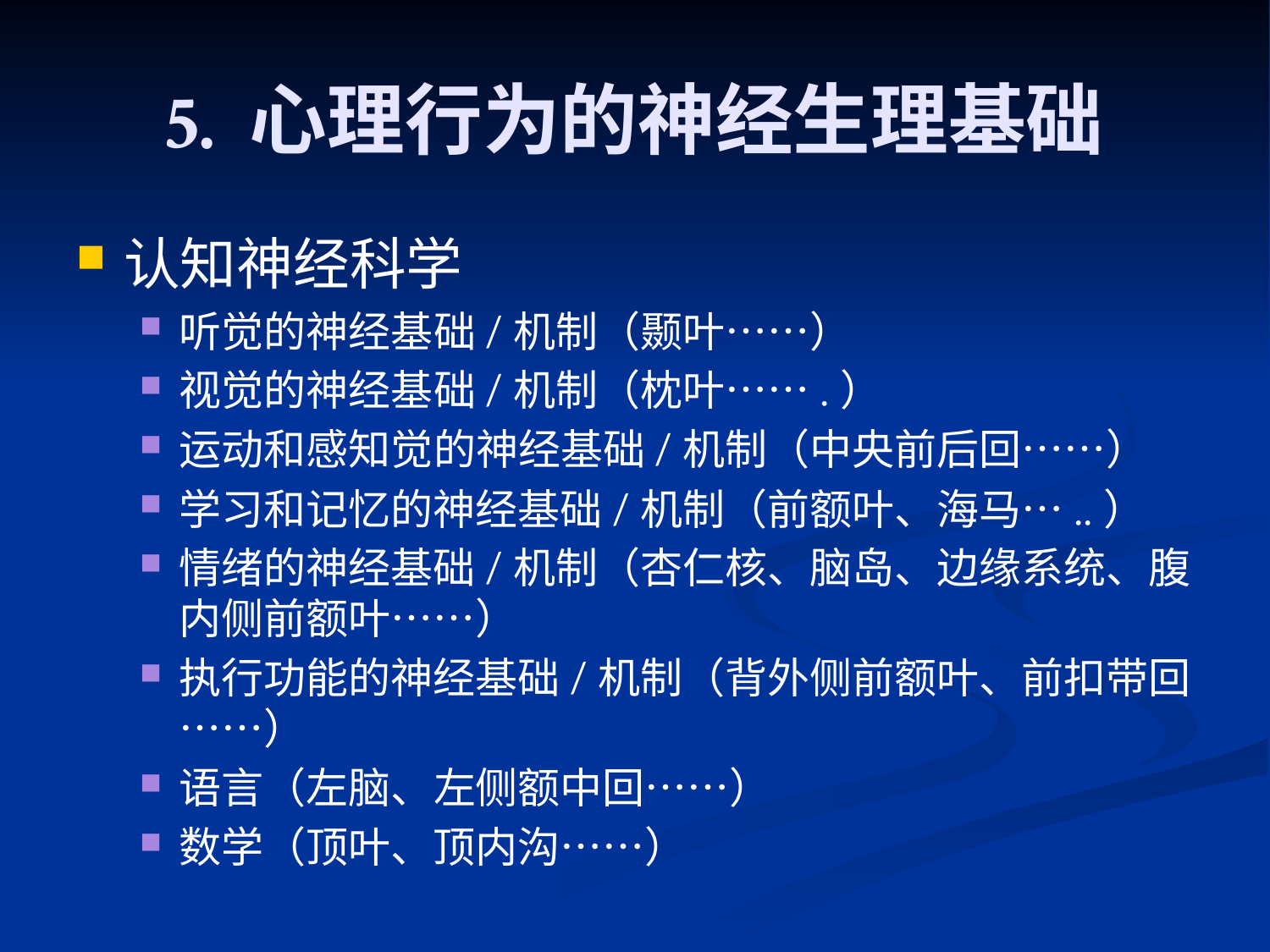

# 5. 心理行为的神经生理基础
认知神经科学
听觉的神经基础/机制（颞叶……）
视觉的神经基础/机制（枕叶…….）
运动和感知觉的神经基础/机制（中央前后回……）
学习和记忆的神经基础/机制（前额叶、海马…..）
情绪的神经基础/机制（杏仁核、脑岛、边缘系统、腹内侧前额叶……）
执行功能的神经基础/机制（背外侧前额叶、前扣带回……）
语言（左脑、左侧额中回……）
数学（顶叶、顶内沟……）